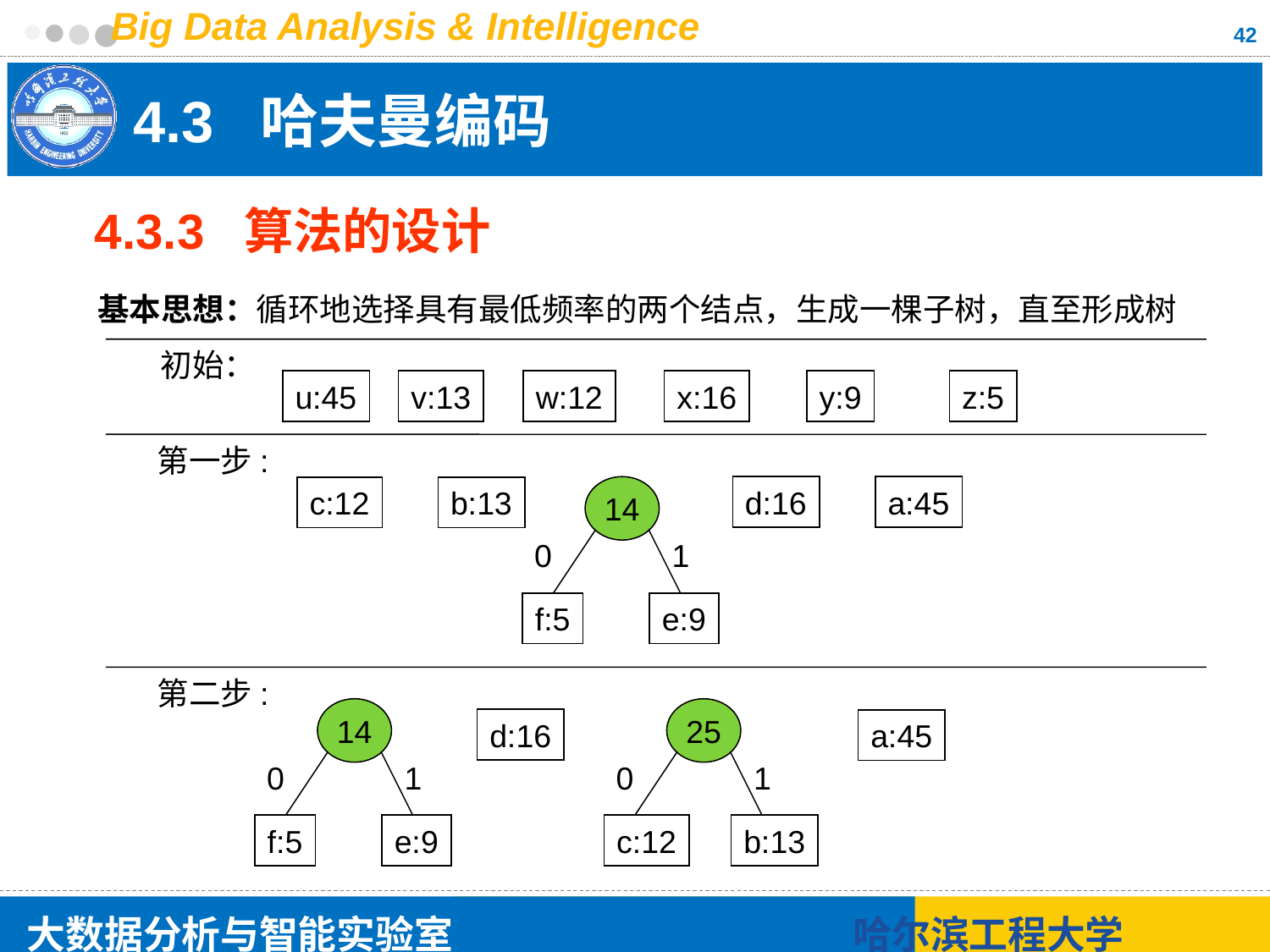

42
# 4.3  哈夫曼编码
4.3.3  算法的设计
基本思想：循环地选择具有最低频率的两个结点，生成一棵子树，直至形成树

初始：
u:45
v:13
w:12
x:16
y:9
z:5

第一步:
14

f:5
e:9
0
1
d:16
a:45
c:12
b:13

第二步:
14

f:5
e:9
0
1
25

c:12
b:13
0
1
d:16
a:45